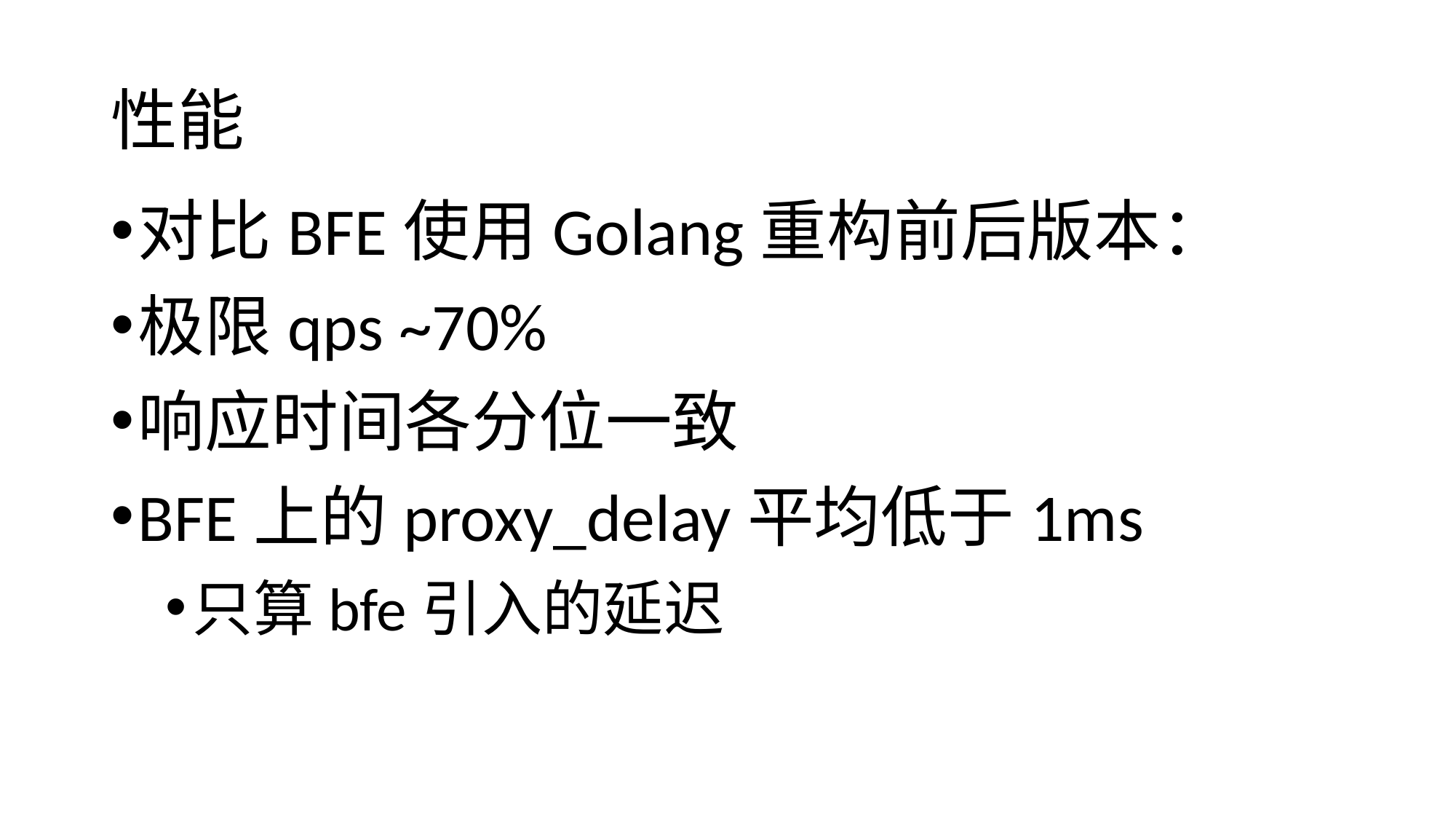

# 性能
对比BFE使用Golang重构前后版本：
极限qps ~70%
响应时间各分位一致
BFE上的proxy_delay平均低于1ms
只算bfe引入的延迟